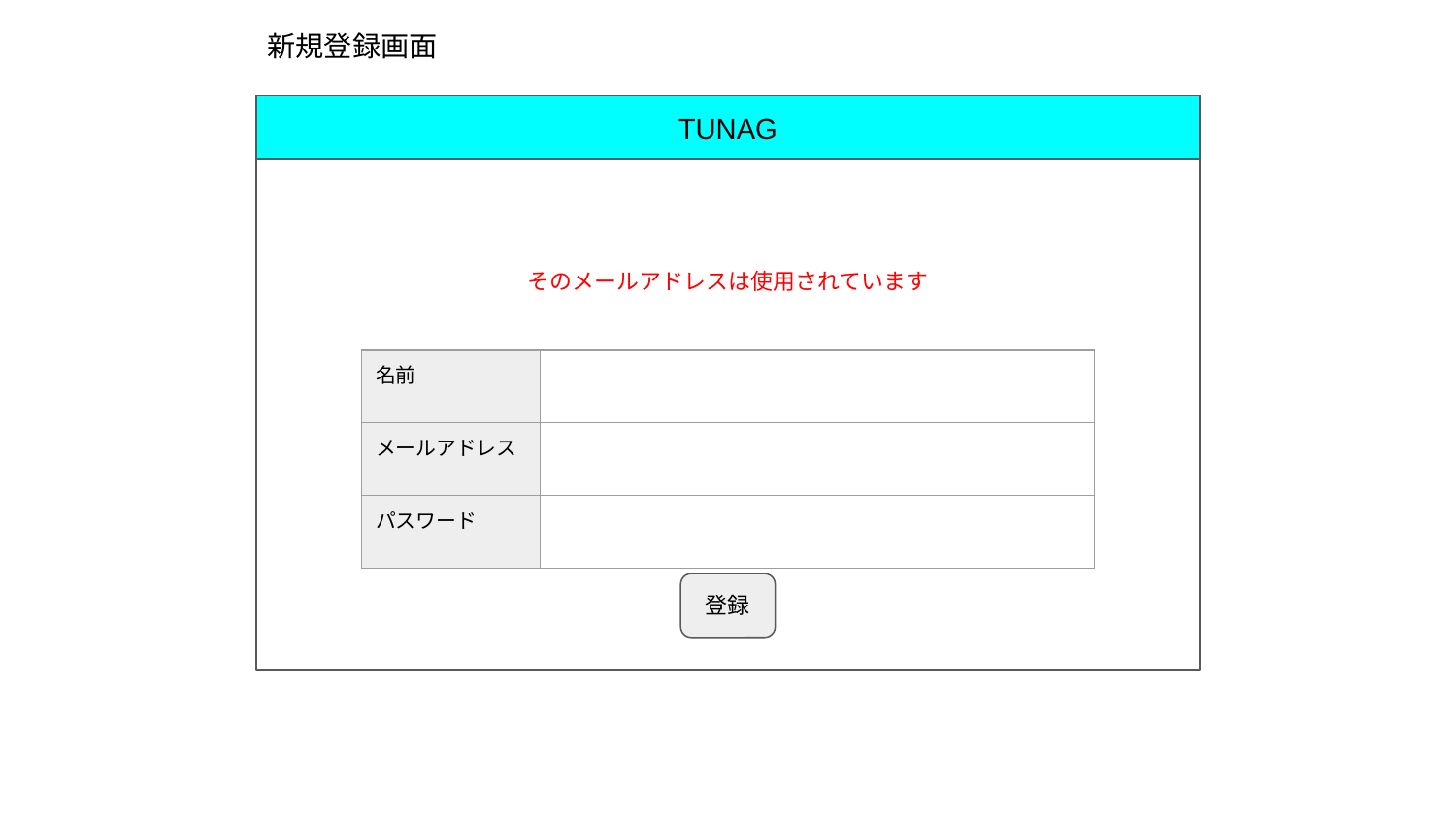

新規登録画面

TUNAG
そのメールアドレスは使用されています
| 名前 |  |
| --- | --- |
| メールアドレス |  |
| パスワード |  |
登録